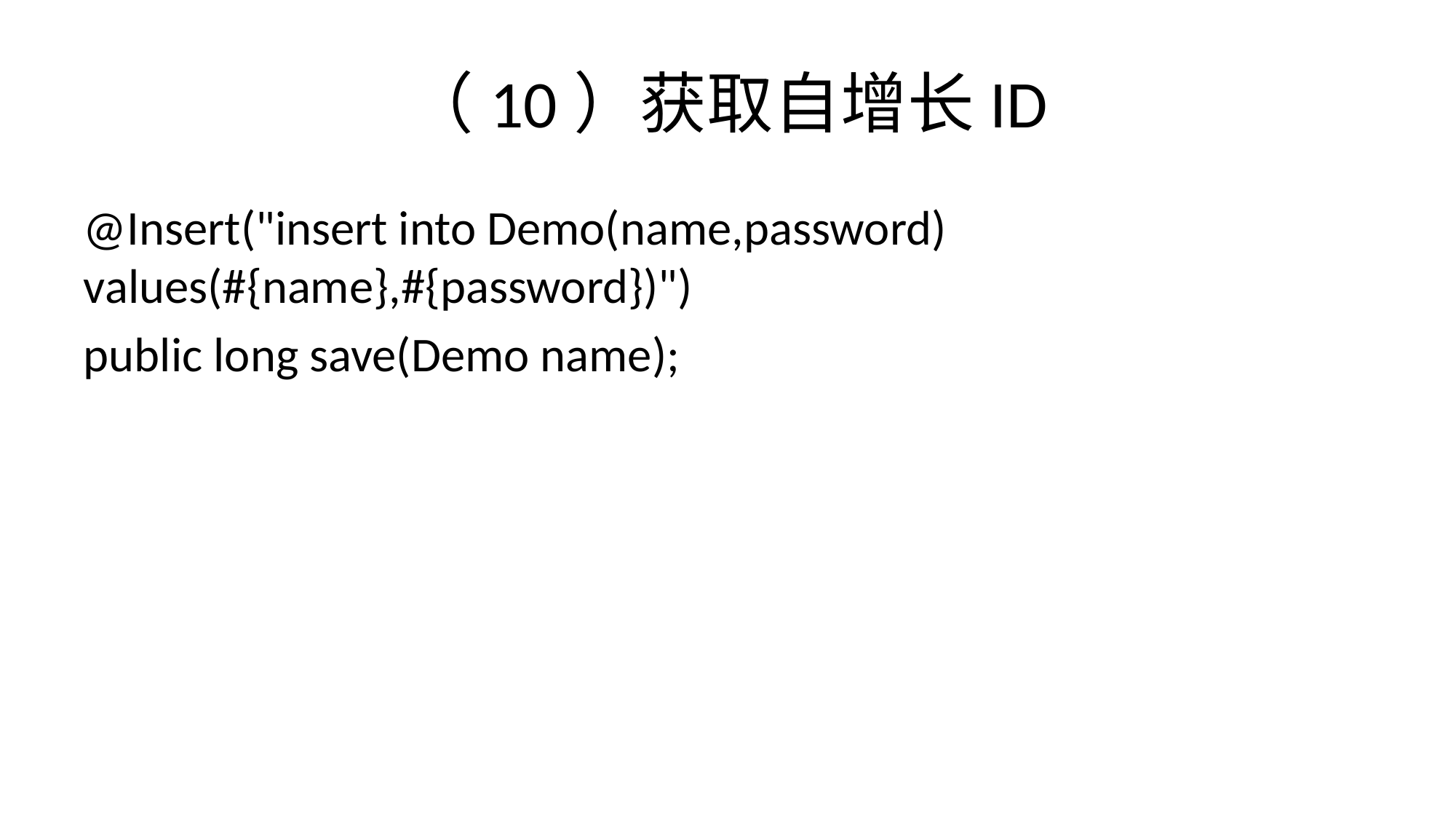

# （10）获取自增长ID
@Insert("insert into Demo(name,password) values(#{name},#{password})")
public long save(Demo name);